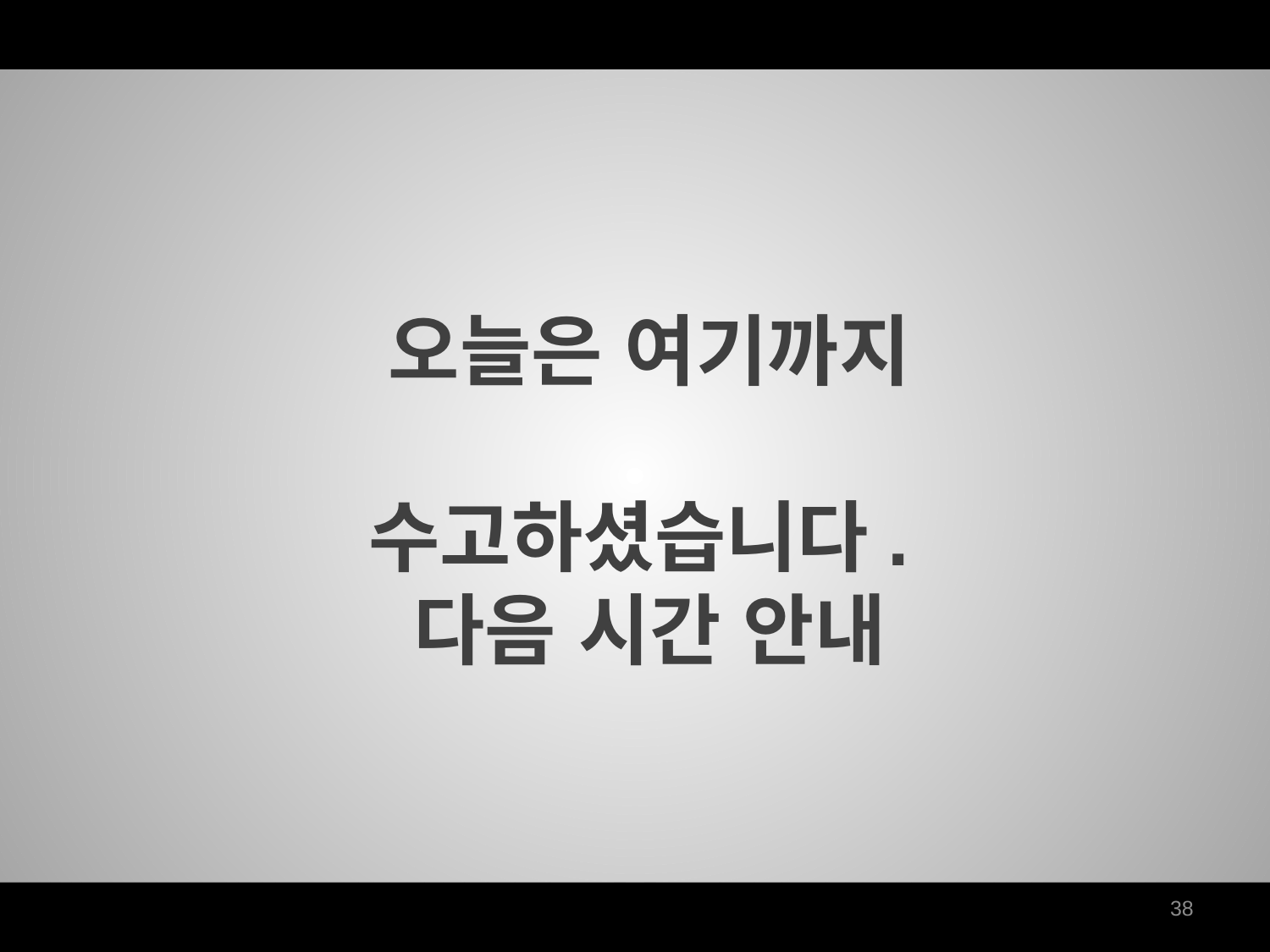

오늘은 여기까지

수고하셨습니다.
다음 시간 안내
38